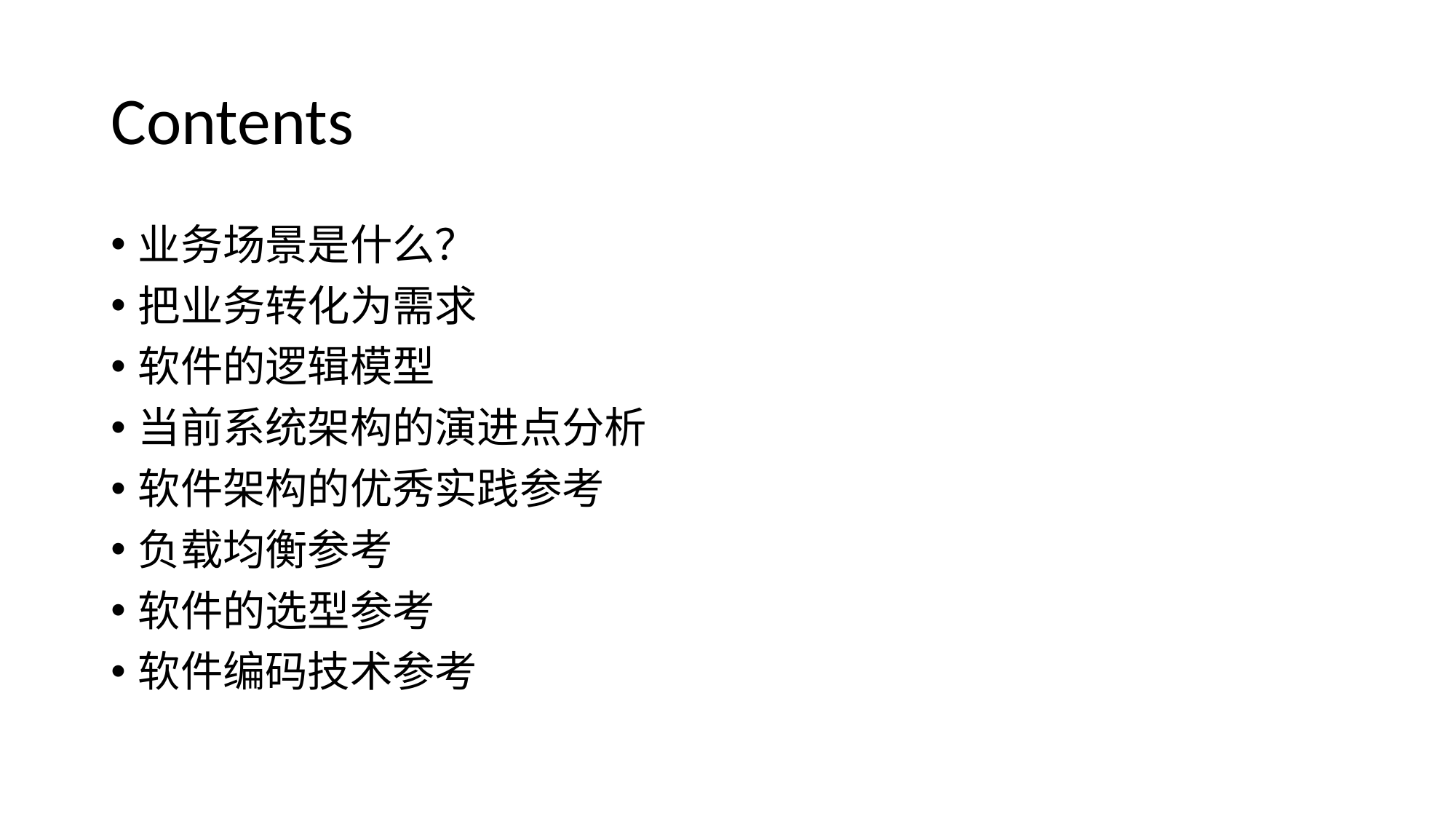

# Contents
业务场景是什么？
把业务转化为需求
软件的逻辑模型
当前系统架构的演进点分析
软件架构的优秀实践参考
负载均衡参考
软件的选型参考
软件编码技术参考